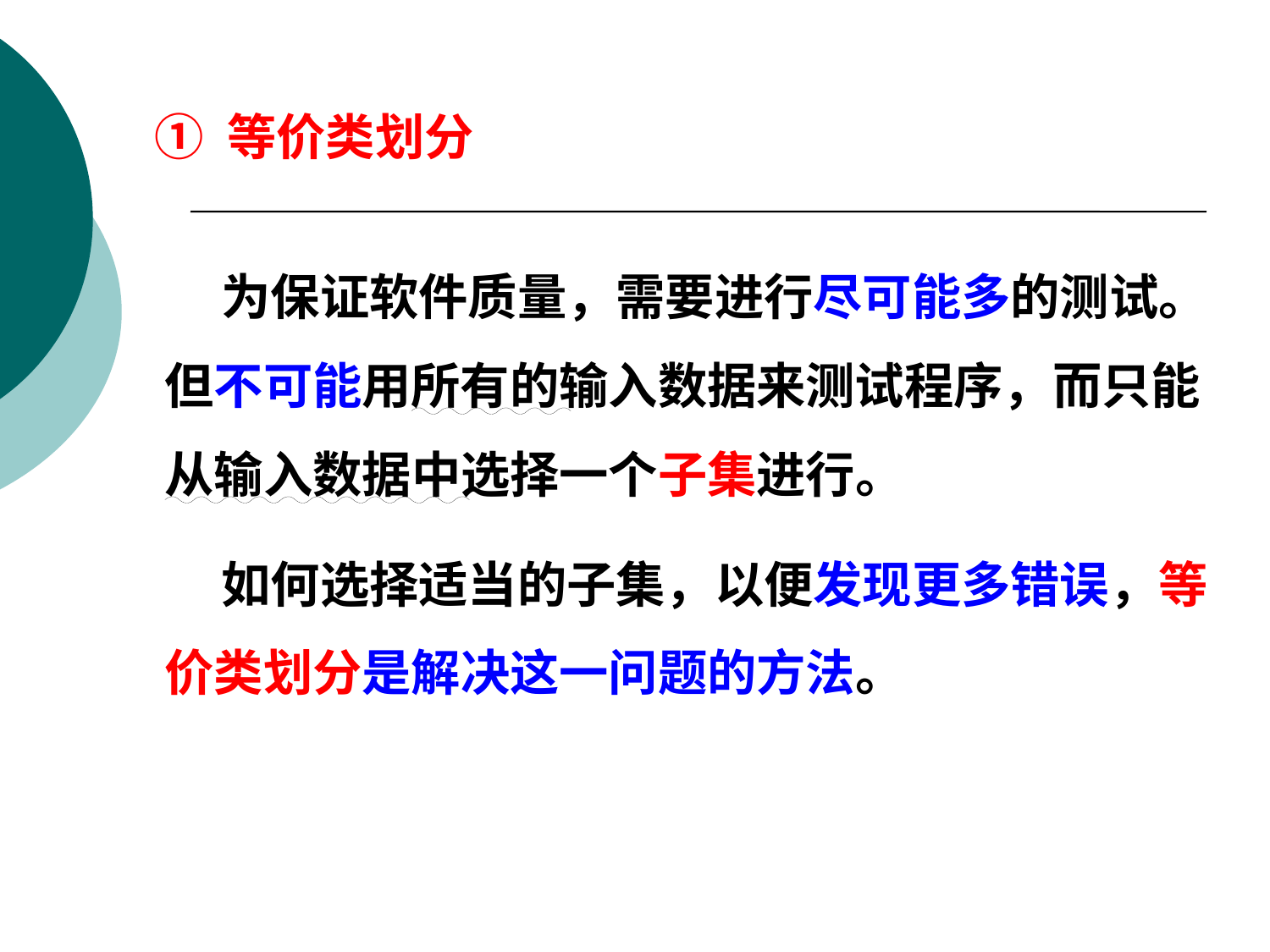

① 等价类划分
    为保证软件质量，需要进行尽可能多的测试。但不可能用所有的输入数据来测试程序，而只能从输入数据中选择一个子集进行。
    如何选择适当的子集，以便发现更多错误，等价类划分是解决这一问题的方法。